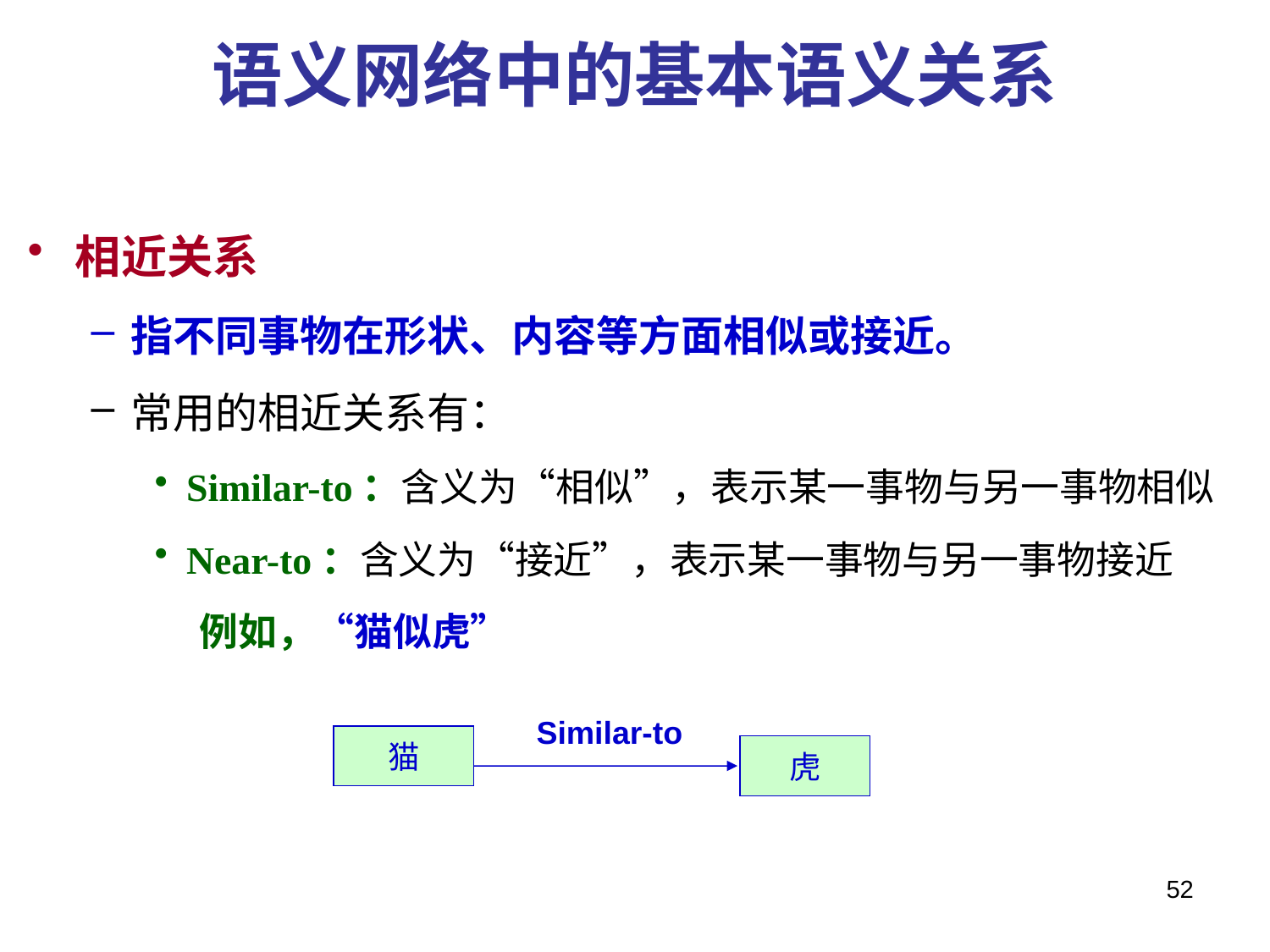

# 语义网络中的基本语义关系
相近关系
指不同事物在形状、内容等方面相似或接近。
常用的相近关系有：
Similar-to：含义为“相似”，表示某一事物与另一事物相似
Near-to：含义为“接近”，表示某一事物与另一事物接近
    例如，“猫似虎”
Similar-to
猫
虎

52